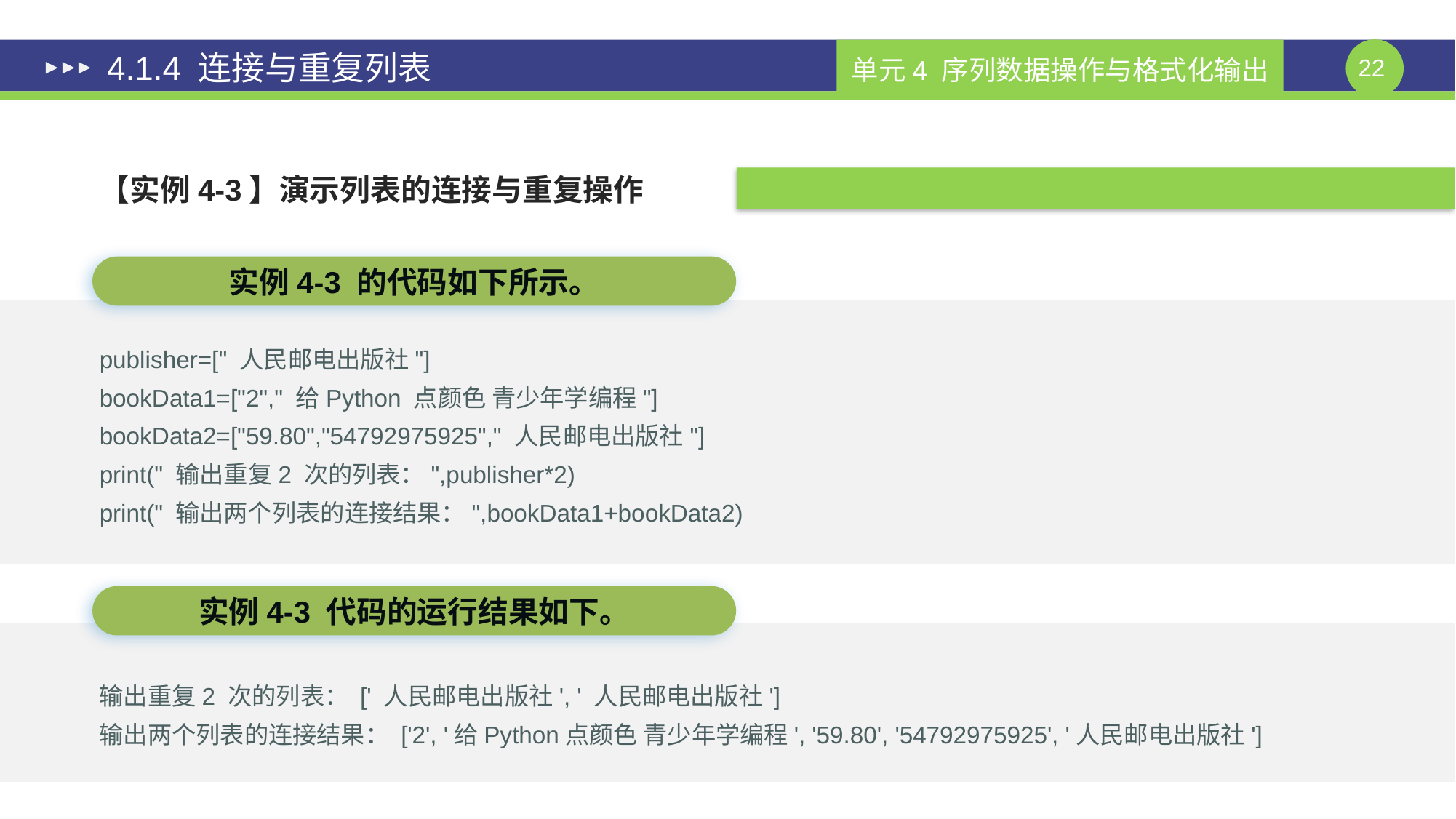

# 4.1.4 连接与重复列表
【实例4-3】演示列表的连接与重复操作

实例4-3 的代码如下所示。

publisher=[" 人民邮电出版社"]
bookData1=["2"," 给Python 点颜色 青少年学编程"]
bookData2=["59.80","54792975925"," 人民邮电出版社"]
print(" 输出重复2 次的列表：",publisher*2)
print(" 输出两个列表的连接结果：",bookData1+bookData2)
实例4-3 代码的运行结果如下。

输出重复2 次的列表： [' 人民邮电出版社', ' 人民邮电出版社']
输出两个列表的连接结果： ['2', '给Python点颜色 青少年学编程', '59.80', '54792975925', '人民邮电出版社']